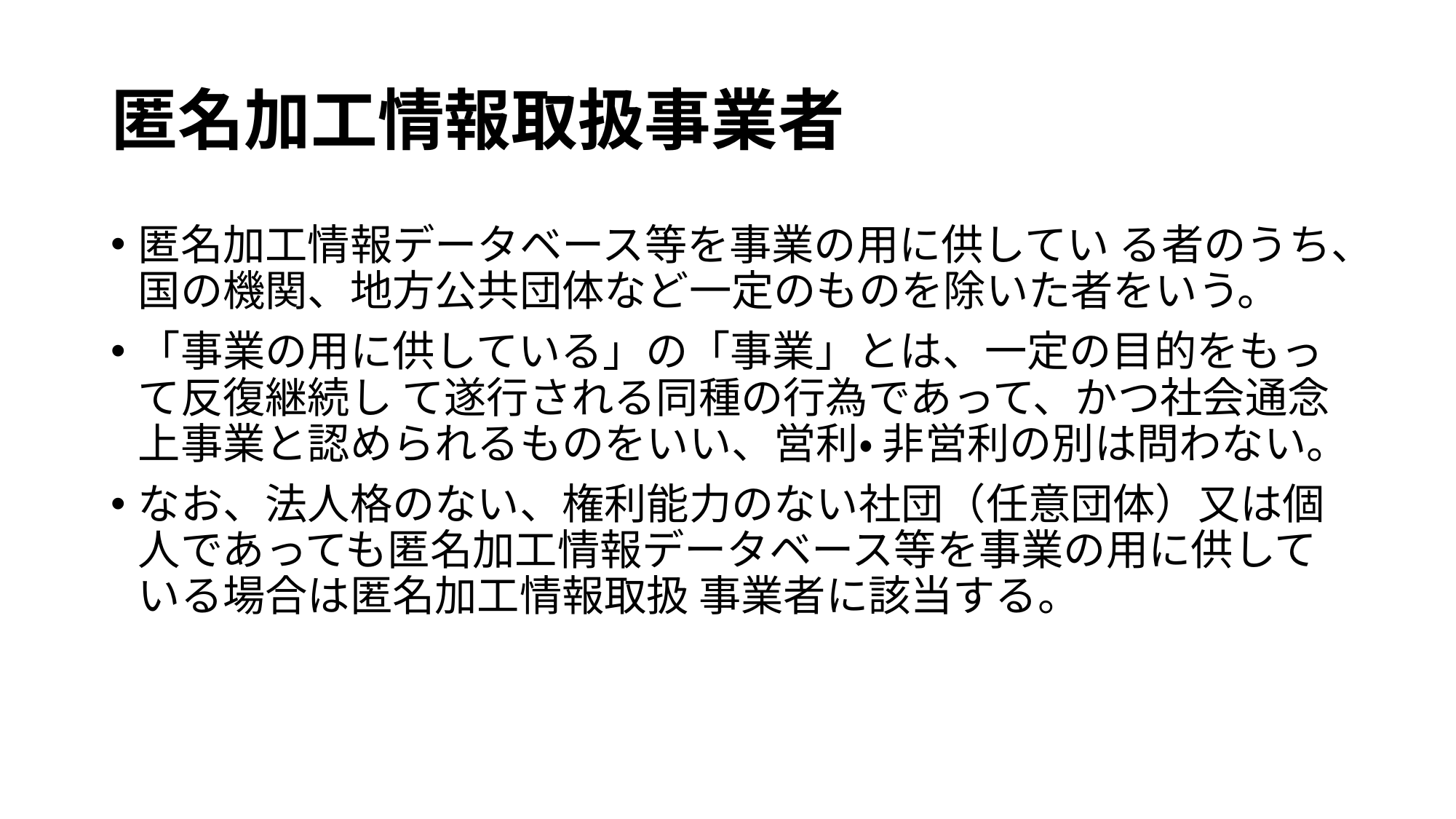

# 匿名加工情報取扱事業者
匿名加工情報データベース等を事業の用に供してい る者のうち、国の機関、地方公共団体など一定のものを除いた者をいう。
「事業の用に供している」の「事業」とは、一定の目的をもって反復継続し て遂行される同種の行為であって、かつ社会通念上事業と認められるものをいい、営利・ 非営利の別は問わない。
なお、法人格のない、権利能力のない社団（任意団体）又は個人であっても匿名加工情報データベース等を事業の用に供している場合は匿名加工情報取扱 事業者に該当する。